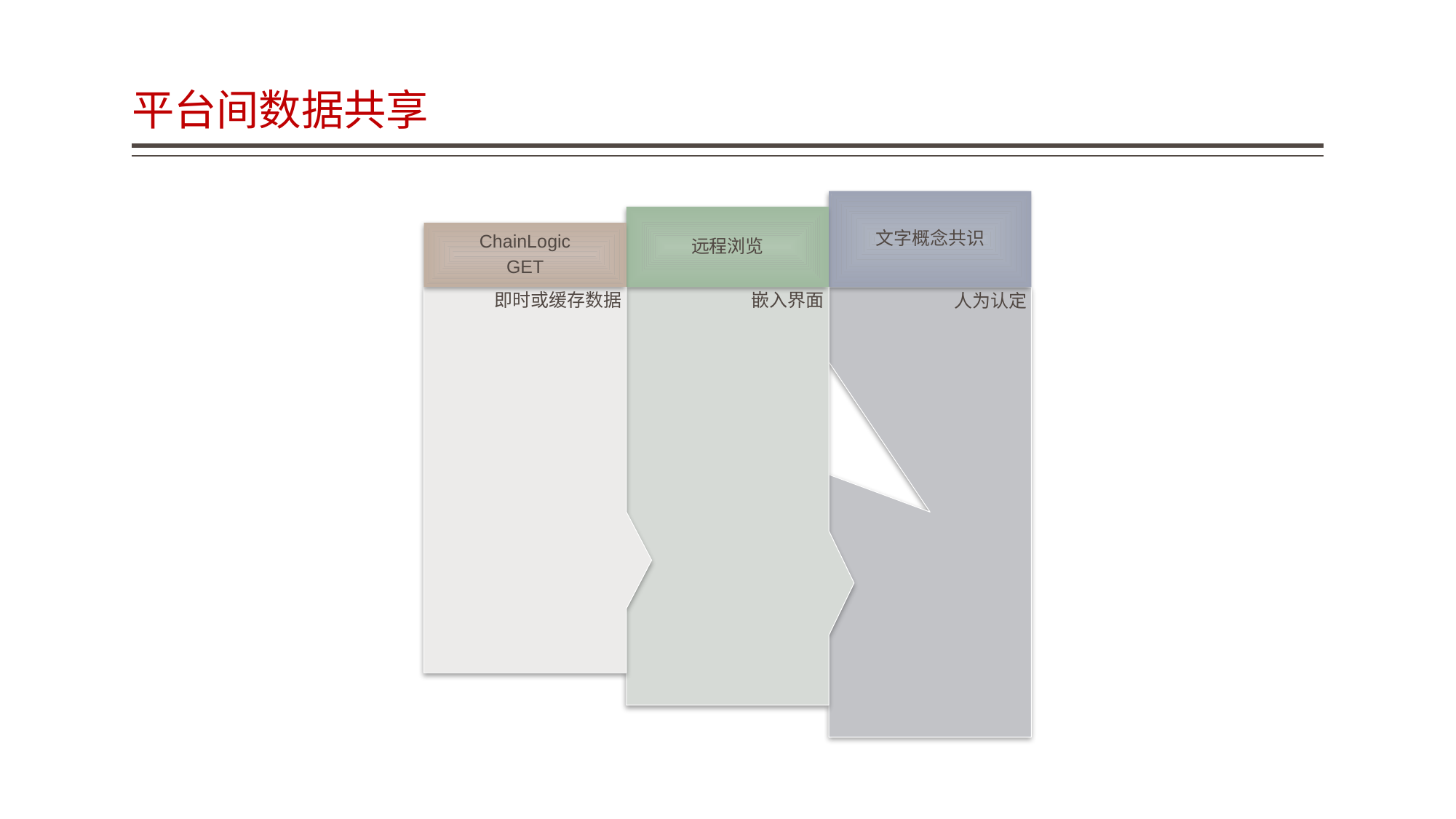

# 平台间数据共享
人为认定
文字概念共识
嵌入界面
远程浏览
即时或缓存数据
ChainLogic
GET